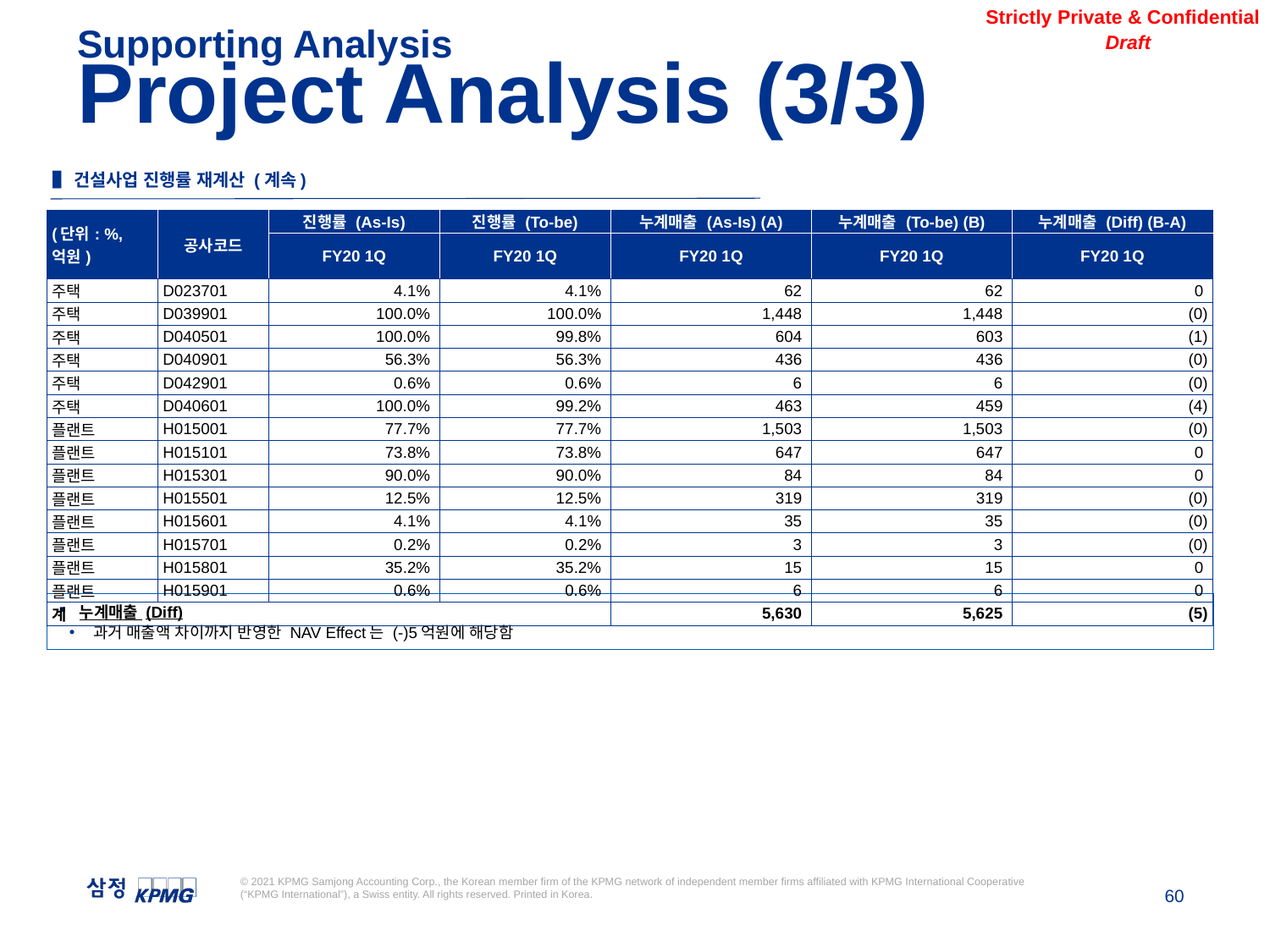

Supporting Analysis
Project Analysis (3/3)
▌건설사업 진행률 재계산 (계속)

| (단위: %,억원) | 공사코드 | 진행률 (As-Is) | 진행률 (To-be) | 누계매출 (As-Is) (A) | 누계매출 (To-be) (B) | 누계매출 (Diff) (B-A) |
| --- | --- | --- | --- | --- | --- | --- |
|  |  | FY20 1Q | FY20 1Q | FY20 1Q | FY20 1Q | FY20 1Q |
| 주택 | D023701 | 4.1% | 4.1% | 62 | 62 | 0 |
| 주택 | D039901 | 100.0% | 100.0% | 1,448 | 1,448 | (0) |
| 주택 | D040501 | 100.0% | 99.8% | 604 | 603 | (1) |
| 주택 | D040901 | 56.3% | 56.3% | 436 | 436 | (0) |
| 주택 | D042901 | 0.6% | 0.6% | 6 | 6 | (0) |
| 주택 | D040601 | 100.0% | 99.2% | 463 | 459 | (4) |
| 플랜트 | H015001 | 77.7% | 77.7% | 1,503 | 1,503 | (0) |
| 플랜트 | H015101 | 73.8% | 73.8% | 647 | 647 | 0 |
| 플랜트 | H015301 | 90.0% | 90.0% | 84 | 84 | 0 |
| 플랜트 | H015501 | 12.5% | 12.5% | 319 | 319 | (0) |
| 플랜트 | H015601 | 4.1% | 4.1% | 35 | 35 | (0) |
| 플랜트 | H015701 | 0.2% | 0.2% | 3 | 3 | (0) |
| 플랜트 | H015801 | 35.2% | 35.2% | 15 | 15 | 0 |
| 플랜트 | H015901 | 0.6% | 0.6% | 6 | 6 | 0 |
| 계 |  |  |  | 5,630 | 5,625 | (5) |
누계매출 (Diff)
과거 매출액 차이까지 반영한 NAV Effect는 (-)5억원에 해당함